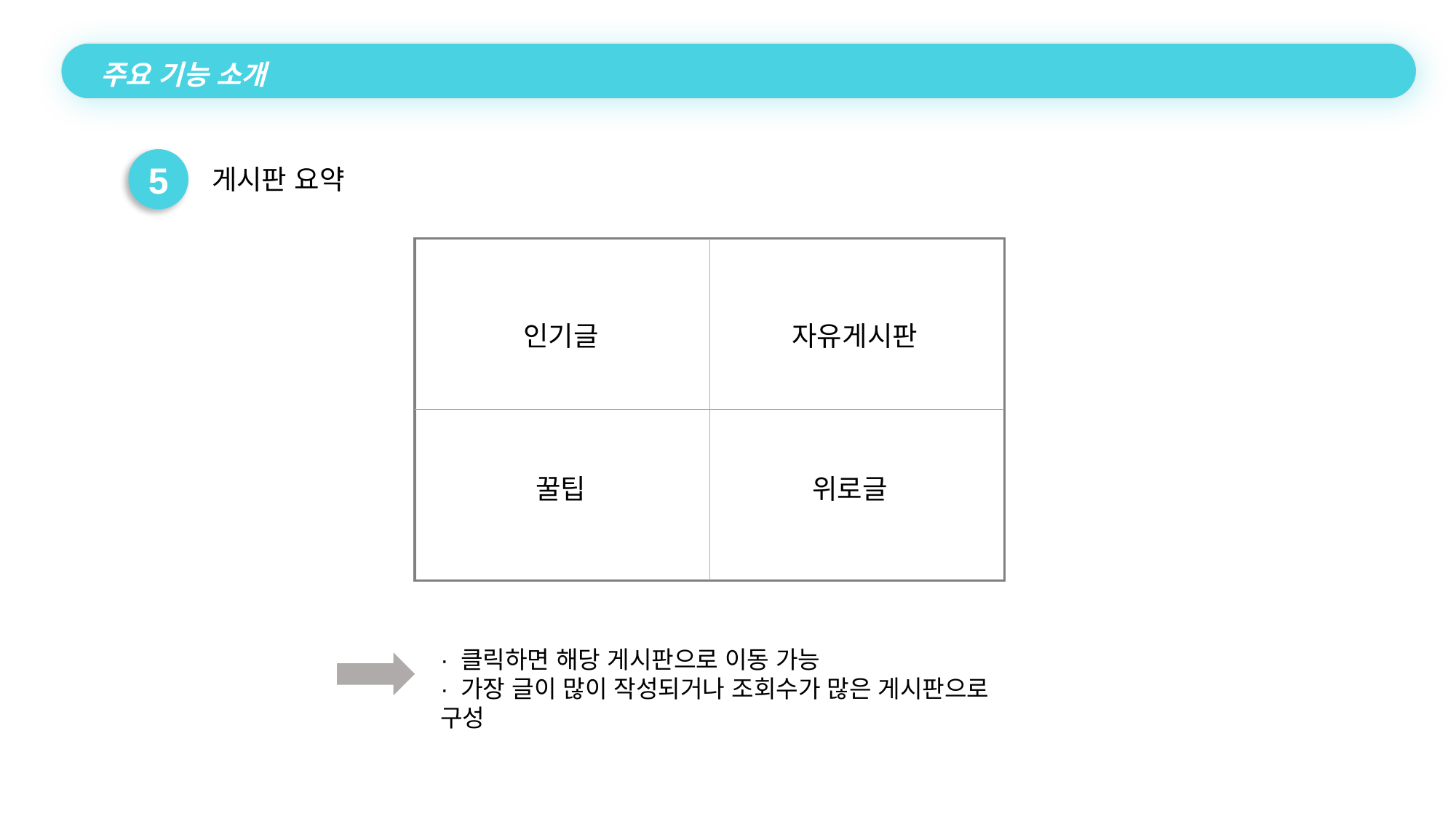

주요 기능 소개
5
게시판 요약

인기글
자유게시판
꿀팁
위로글

· 클릭하면 해당 게시판으로 이동 가능
· 가장 글이 많이 작성되거나 조회수가 많은 게시판으로 구성